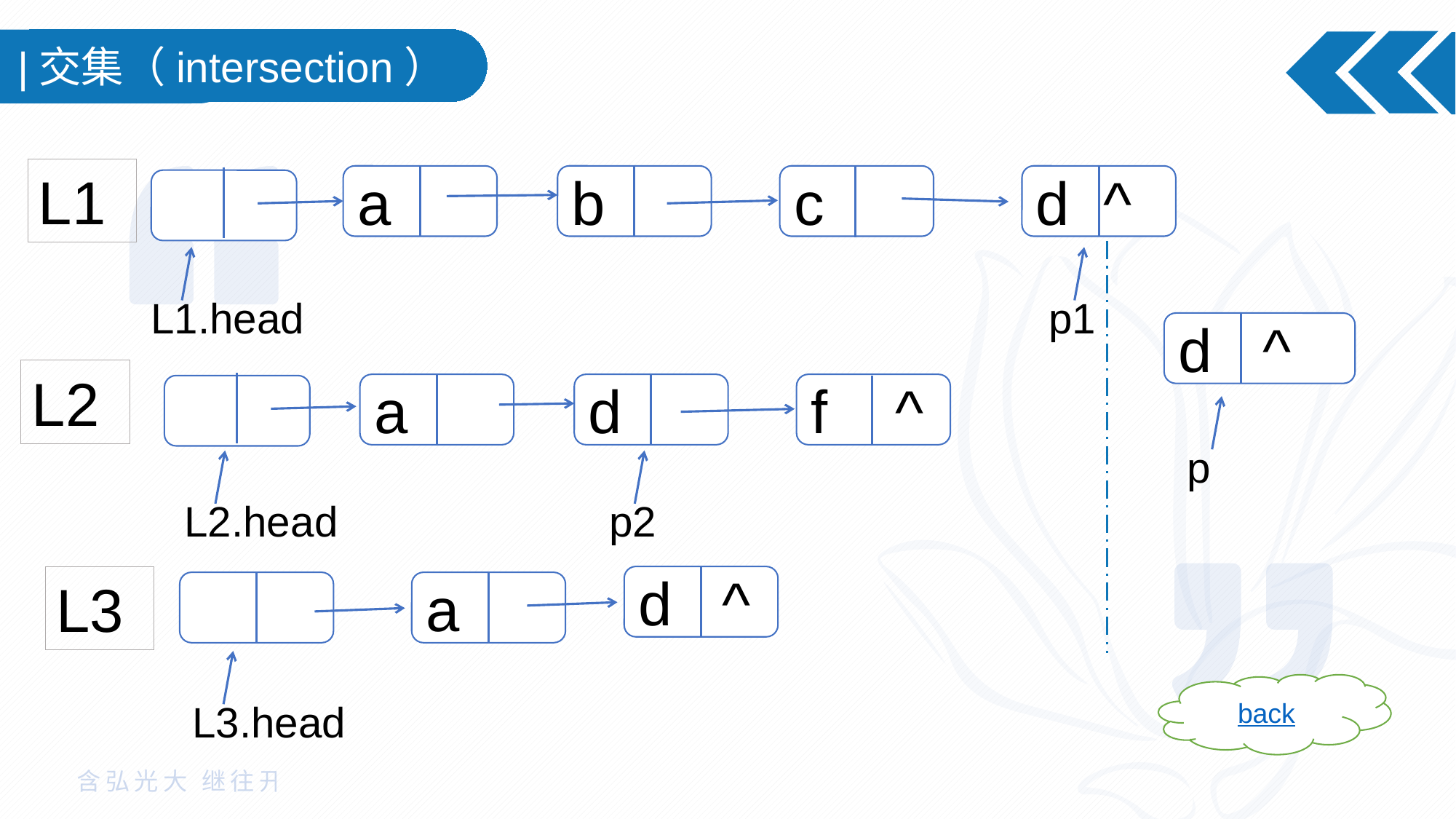

|交集（intersection）
L1
a
b
c
d  ^

L1.head
p1
d   ^
L2
a
d
f    ^

p
L2.head
p2
L3
d   ^

a
back
L3.head